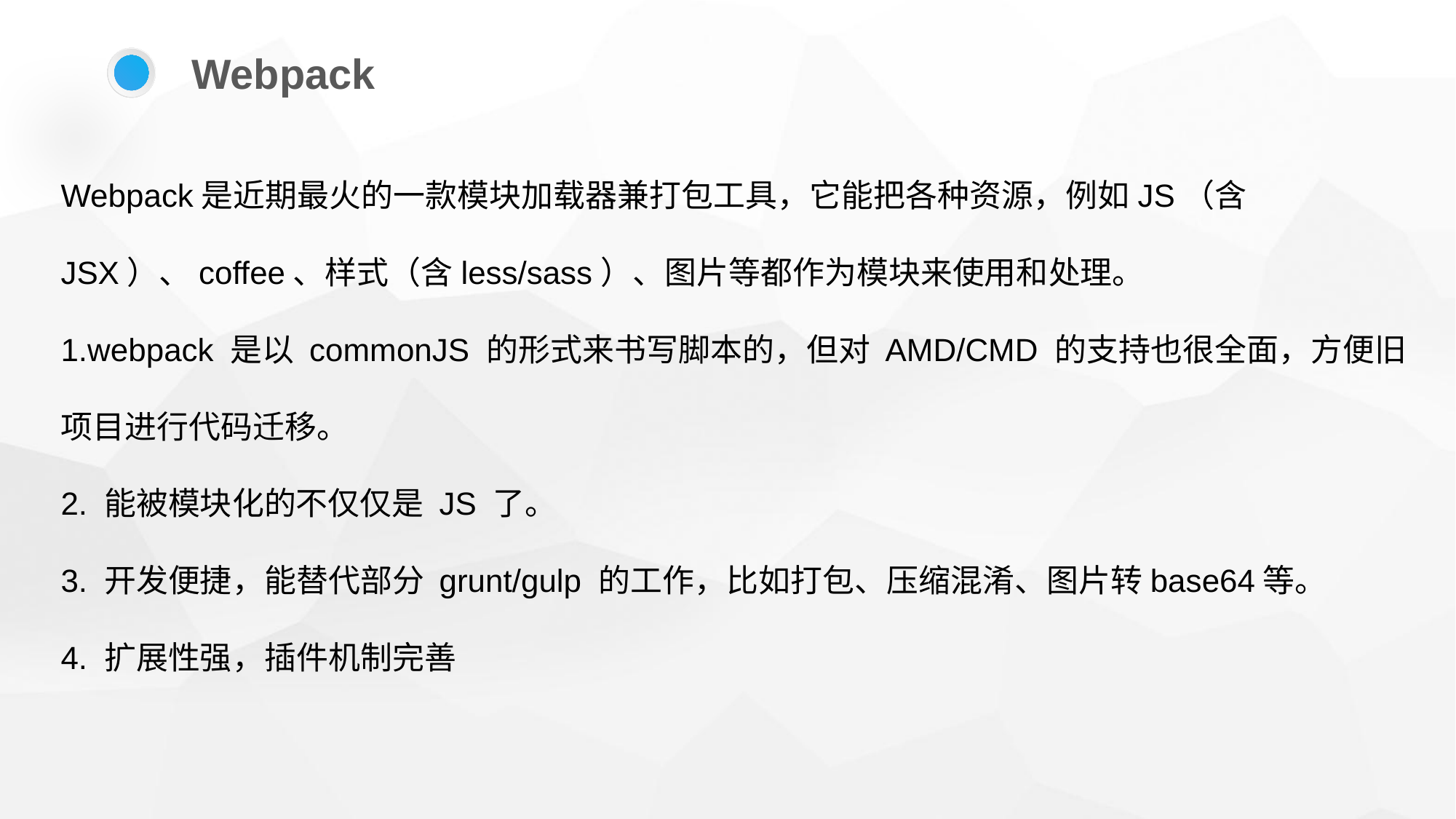

Webpack

Webpack是近期最火的一款模块加载器兼打包工具，它能把各种资源，例如JS（含JSX）、coffee、样式（含less/sass）、图片等都作为模块来使用和处理。
1.webpack 是以 commonJS 的形式来书写脚本的，但对 AMD/CMD 的支持也很全面，方便旧项目进行代码迁移。
2. 能被模块化的不仅仅是 JS 了。
3. 开发便捷，能替代部分 grunt/gulp 的工作，比如打包、压缩混淆、图片转base64等。
4. 扩展性强，插件机制完善